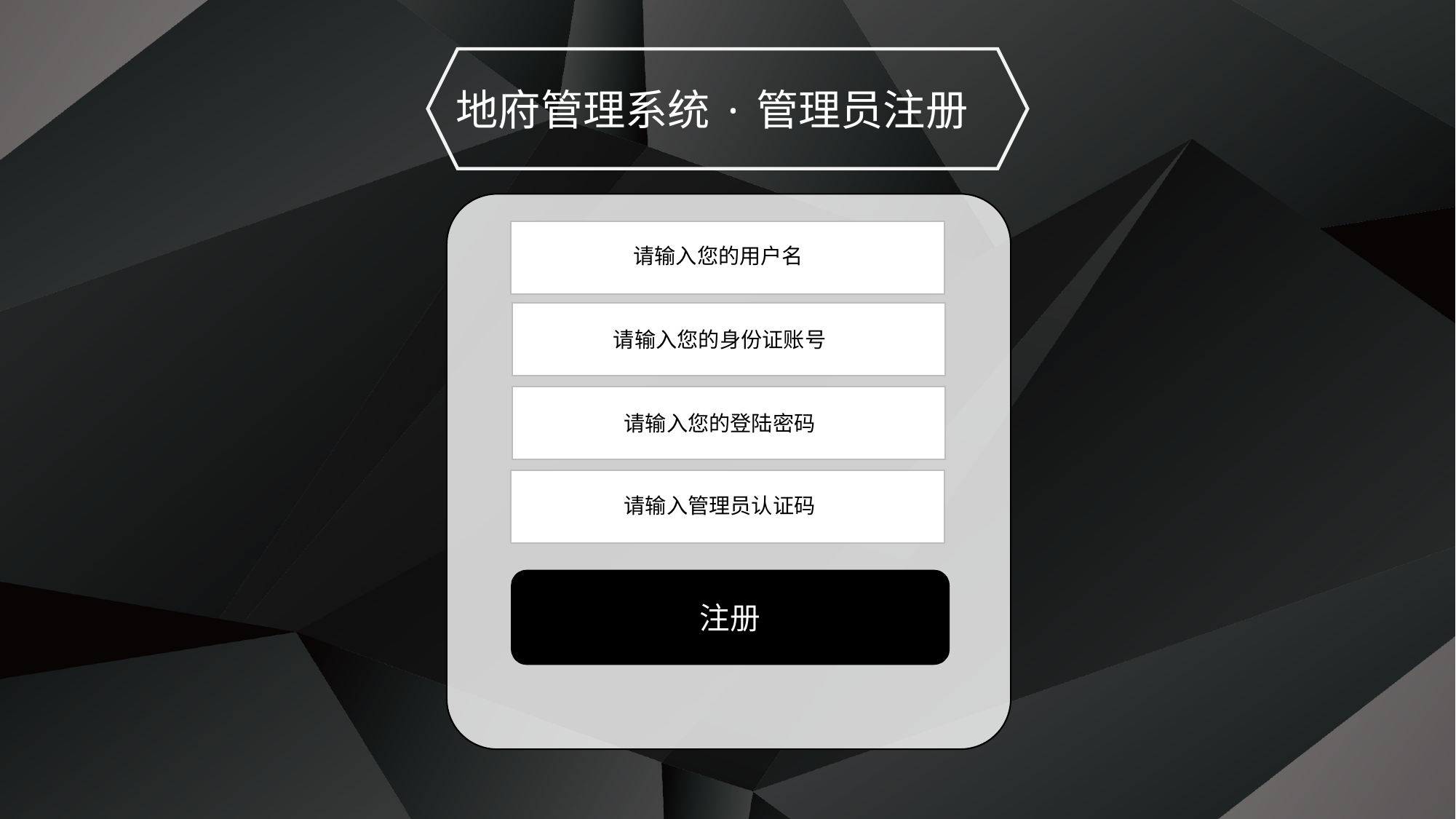

地府管理系统·管理员注册

注册

请输入您的用户名

请输入您的身份证账号

请输入您的登陆密码

请输入管理员认证码